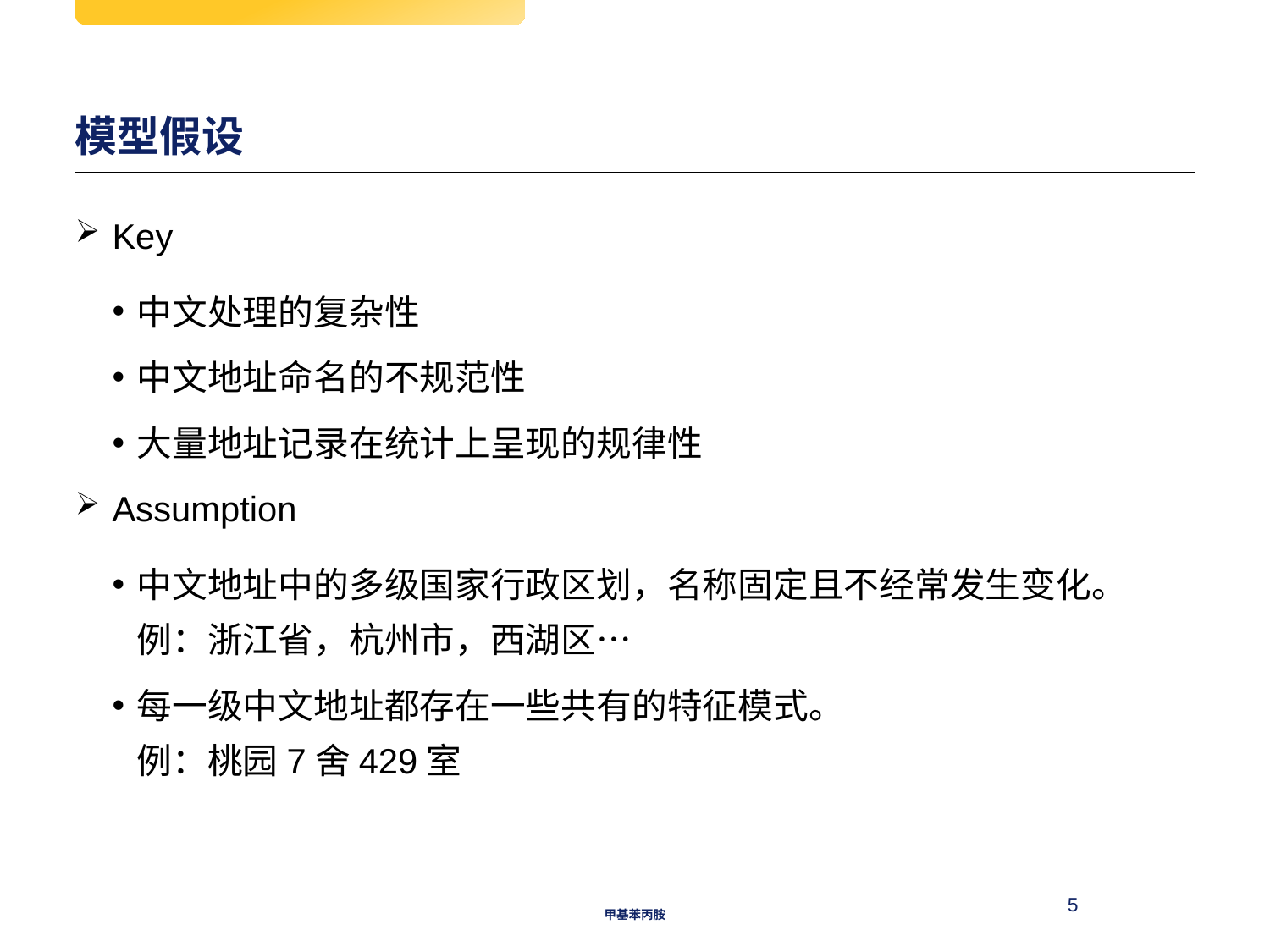

# 模型假设
Key
中文处理的复杂性
中文地址命名的不规范性
大量地址记录在统计上呈现的规律性
Assumption
中文地址中的多级国家行政区划，名称固定且不经常发生变化。
例：浙江省，杭州市，西湖区…
每一级中文地址都存在一些共有的特征模式。
例：桃园7舍429室